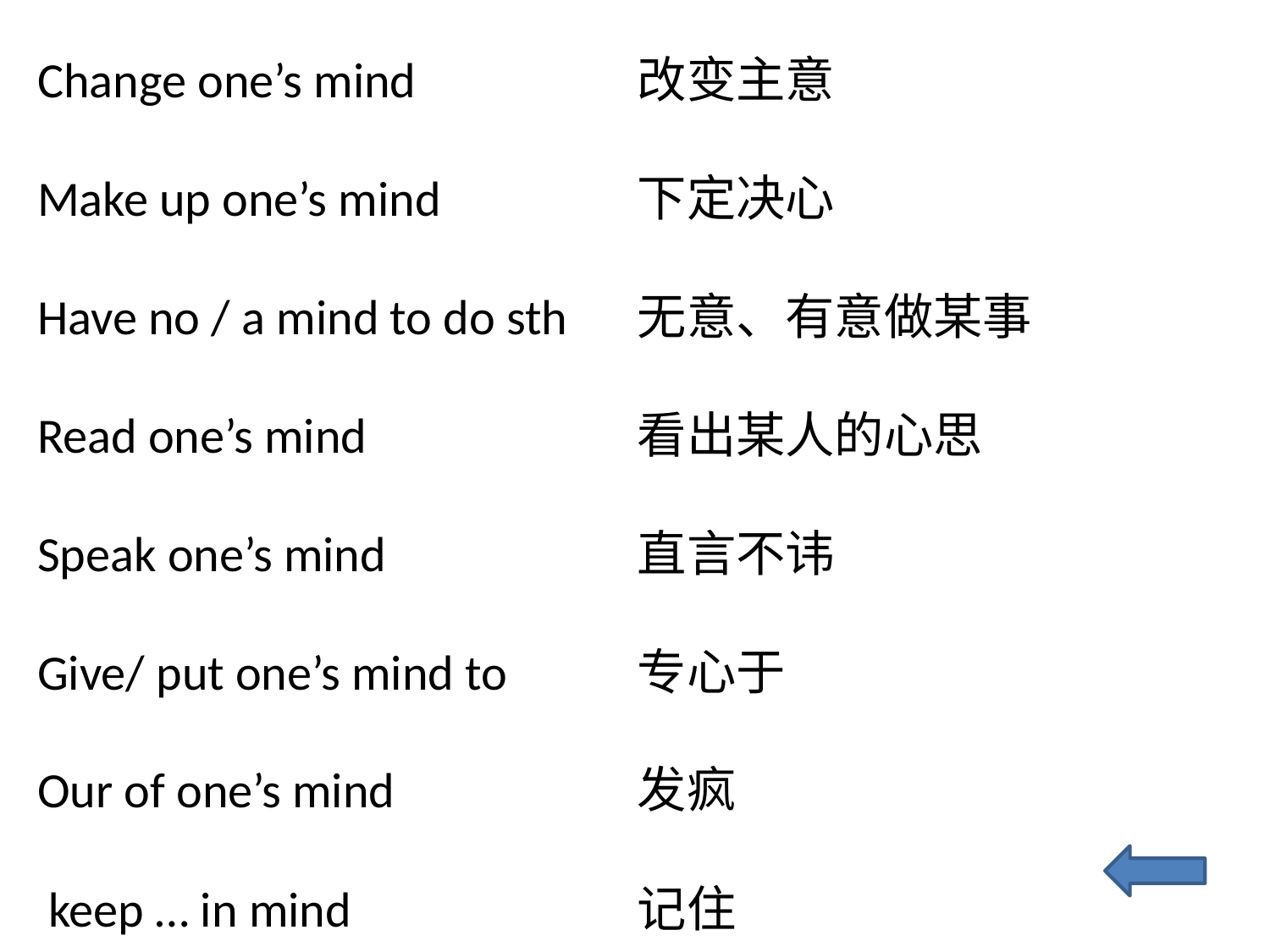

Change one’s mind

Make up one’s mind

Have no / a mind to do sth

Read one’s mind

Speak one’s mind

Give/ put one’s mind to

Our of one’s mind

 keep … in mind
改变主意

下定决心

无意、有意做某事

看出某人的心思

直言不讳

专心于

发疯

记住